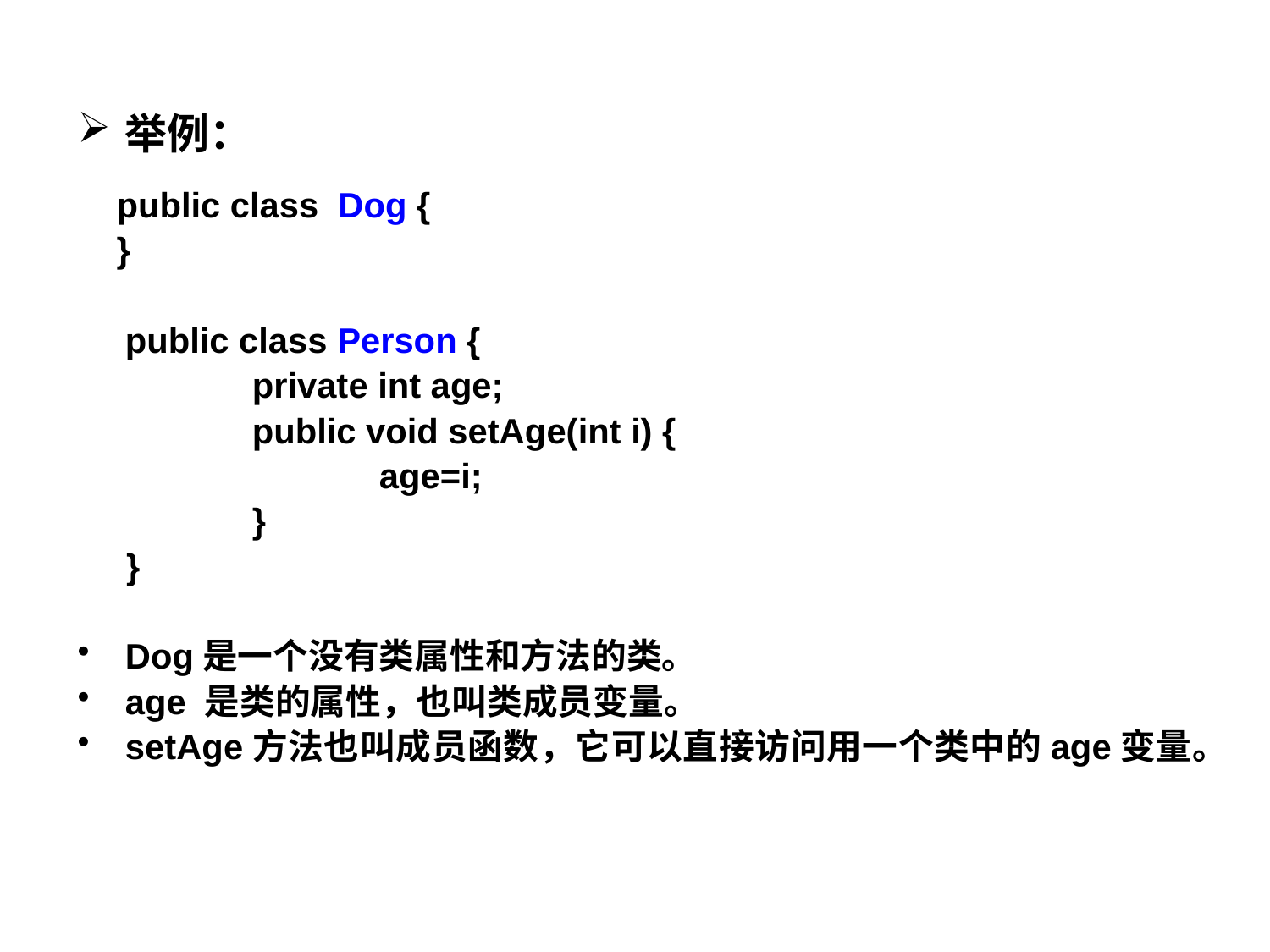

举例：

    public class  Dog {
    }

	public class Person {
		private int age;
		public void setAge(int i) {
			age=i;
		}
     }

Dog是一个没有类属性和方法的类。
age 是类的属性，也叫类成员变量。
setAge方法也叫成员函数，它可以直接访问用一个类中的age变量。